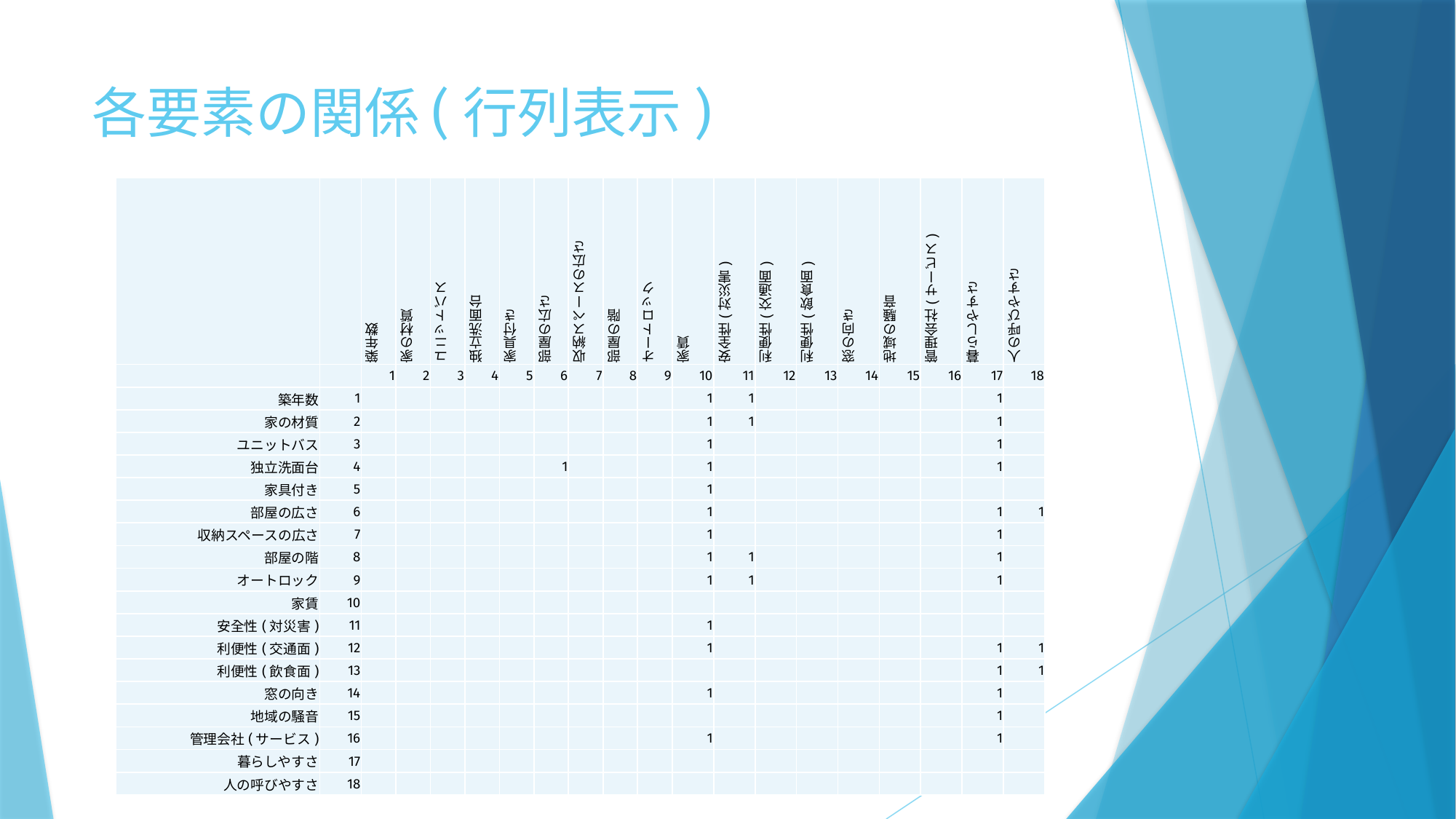

# 各要素の関係(行列表示)
|  |  | 築年数 | 家の材質 | ユニットバス | 独立洗面台 | 家具付き | 部屋の広さ | 収納スペースの広さ | 部屋の階 | オートロック | 家賃 | 安全性(対災害) | 利便性(交通面) | 利便性(飲食面) | 窓の向き | 地域の騒音 | 管理会社(サービス) | 暮らしやすさ | 人の呼びやすさ |
| --- | --- | --- | --- | --- | --- | --- | --- | --- | --- | --- | --- | --- | --- | --- | --- | --- | --- | --- | --- |
|  |  | 1 | 2 | 3 | 4 | 5 | 6 | 7 | 8 | 9 | 10 | 11 | 12 | 13 | 14 | 15 | 16 | 17 | 18 |
| 築年数 | 1 |  |  |  |  |  |  |  |  |  | 1 | 1 |  |  |  |  |  | 1 |  |
| 家の材質 | 2 |  |  |  |  |  |  |  |  |  | 1 | 1 |  |  |  |  |  | 1 |  |
| ユニットバス | 3 |  |  |  |  |  |  |  |  |  | 1 |  |  |  |  |  |  | 1 |  |
| 独立洗面台 | 4 |  |  |  |  |  | 1 |  |  |  | 1 |  |  |  |  |  |  | 1 |  |
| 家具付き | 5 |  |  |  |  |  |  |  |  |  | 1 |  |  |  |  |  |  |  |  |
| 部屋の広さ | 6 |  |  |  |  |  |  |  |  |  | 1 |  |  |  |  |  |  | 1 | 1 |
| 収納スペースの広さ | 7 |  |  |  |  |  |  |  |  |  | 1 |  |  |  |  |  |  | 1 |  |
| 部屋の階 | 8 |  |  |  |  |  |  |  |  |  | 1 | 1 |  |  |  |  |  | 1 |  |
| オートロック | 9 |  |  |  |  |  |  |  |  |  | 1 | 1 |  |  |  |  |  | 1 |  |
| 家賃 | 10 |  |  |  |  |  |  |  |  |  |  |  |  |  |  |  |  |  |  |
| 安全性(対災害) | 11 |  |  |  |  |  |  |  |  |  | 1 |  |  |  |  |  |  |  |  |
| 利便性(交通面) | 12 |  |  |  |  |  |  |  |  |  | 1 |  |  |  |  |  |  | 1 | 1 |
| 利便性(飲食面) | 13 |  |  |  |  |  |  |  |  |  |  |  |  |  |  |  |  | 1 | 1 |
| 窓の向き | 14 |  |  |  |  |  |  |  |  |  | 1 |  |  |  |  |  |  | 1 |  |
| 地域の騒音 | 15 |  |  |  |  |  |  |  |  |  |  |  |  |  |  |  |  | 1 |  |
| 管理会社(サービス) | 16 |  |  |  |  |  |  |  |  |  | 1 |  |  |  |  |  |  | 1 |  |
| 暮らしやすさ | 17 |  |  |  |  |  |  |  |  |  |  |  |  |  |  |  |  |  |  |
| 人の呼びやすさ | 18 |  |  |  |  |  |  |  |  |  |  |  |  |  |  |  |  |  |  |